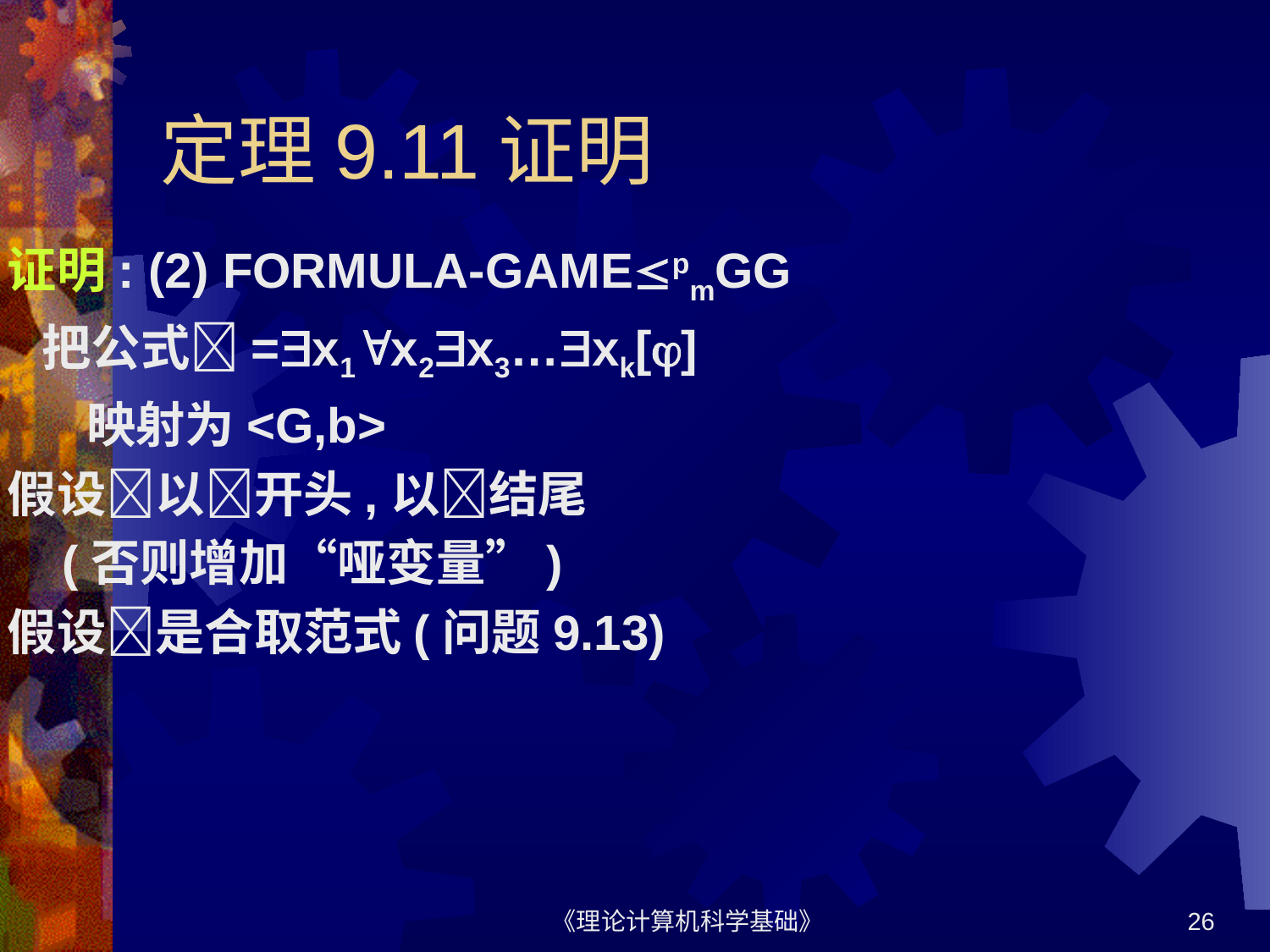

# 定理9.11证明
证明: (2) FORMULA-GAME≤pmGG
  把公式φ=∃x1∀x2∃x3…∃xk[ϕ]
      映射为<G,b>
假设φ以∃开头,以∃结尾
    (否则增加“哑变量”)
假设ϕ是合取范式(问题9.13)
《理论计算机科学基础》
26